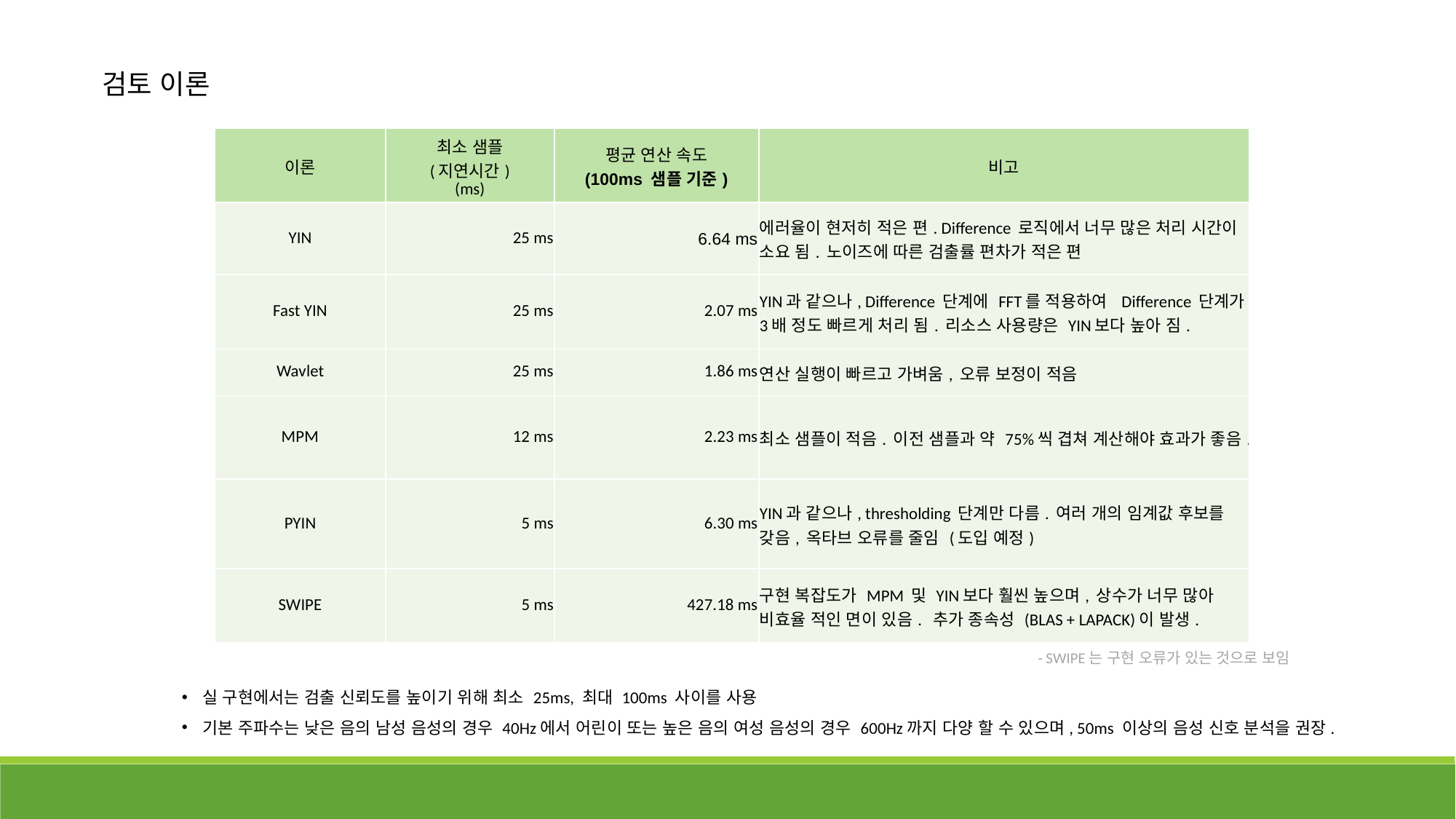

검토 이론
| 이론 | 최소 샘플 (지연시간) (ms) | 평균 연산 속도 (100ms 샘플 기준) | 비고 |
| --- | --- | --- | --- |
| YIN | 25 ms | 6.64 ms | 에러율이 현저히 적은 편. Difference 로직에서 너무 많은 처리 시간이 소요 됨. 노이즈에 따른 검출률 편차가 적은 편 |
| Fast YIN | 25 ms | 2.07 ms | YIN과 같으나, Difference 단계에 FFT를 적용하여 Difference 단계가 3배 정도 빠르게 처리 됨. 리소스 사용량은 YIN보다 높아 짐. |
| Wavlet | 25 ms | 1.86 ms | 연산 실행이 빠르고 가벼움, 오류 보정이 적음 |
| MPM | 12 ms | 2.23 ms | 최소 샘플이 적음. 이전 샘플과 약 75%씩 겹쳐 계산해야 효과가 좋음. |
| PYIN | 5 ms | 6.30 ms | YIN과 같으나, thresholding 단계만 다름. 여러 개의 임계값 후보를 갖음, 옥타브 오류를 줄임 (도입 예정) |
| SWIPE | 5 ms | 427.18 ms | 구현 복잡도가 MPM 및 YIN보다 훨씬 높으며, 상수가 너무 많아 비효율 적인 면이 있음. 추가 종속성 (BLAS + LAPACK)이 발생. |
- SWIPE는 구현 오류가 있는 것으로 보임
실 구현에서는 검출 신뢰도를 높이기 위해 최소 25ms, 최대 100ms 사이를 사용
기본 주파수는 낮은 음의 남성 음성의 경우 40Hz에서 어린이 또는 높은 음의 여성 음성의 경우 600Hz까지 다양 할 수 있으며, 50ms 이상의 음성 신호 분석을 권장.